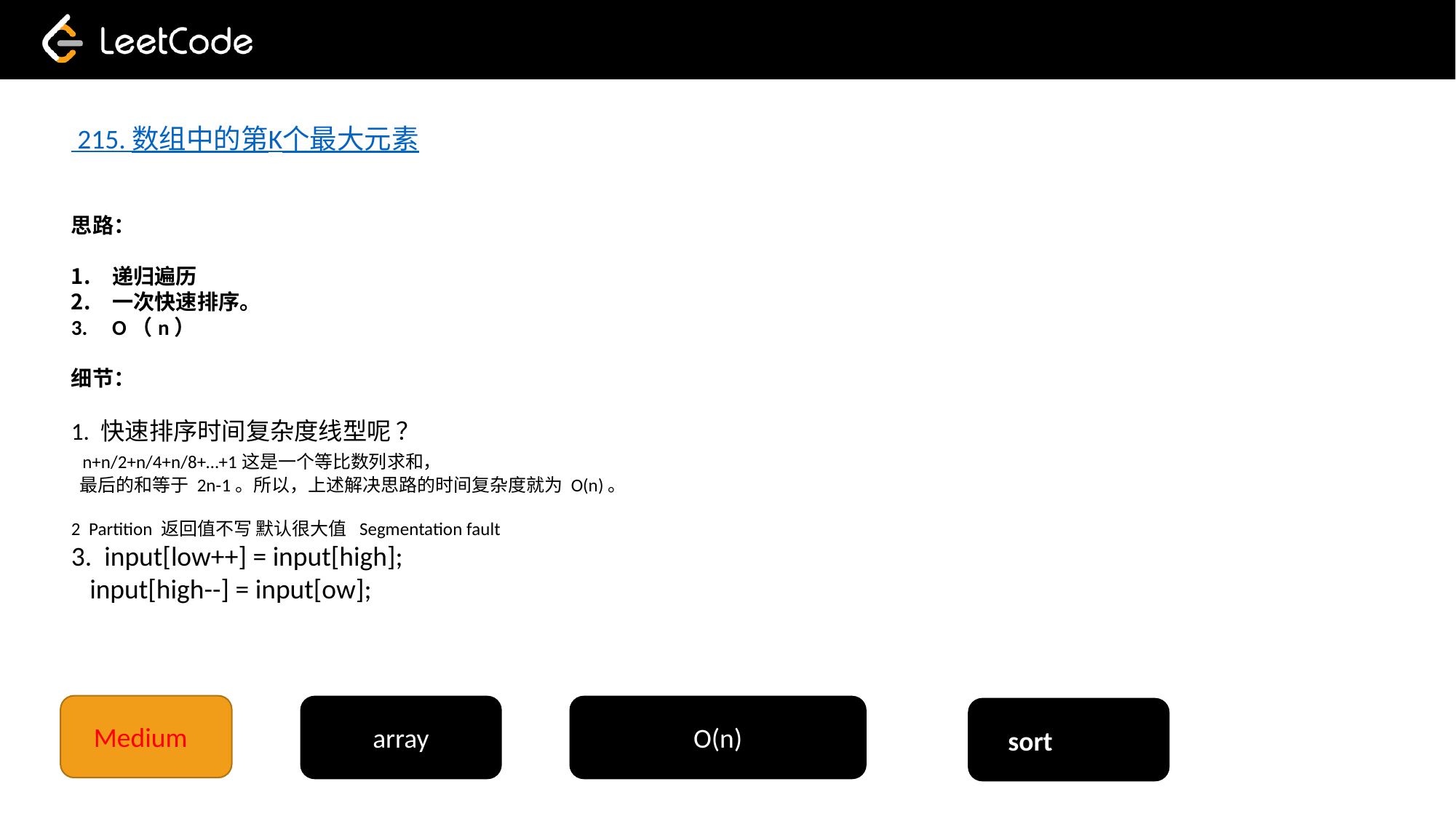

215. 数组中的第K个最大元素

思路：

递归遍历
一次快速排序。
O（n）

细节：

1. 快速排序时间复杂度线型呢 ？
 n+n/2+n/4+n/8+…+1这是一个等比数列求和，
 最后的和等于 2n-1。所以，上述解决思路的时间复杂度就为 O(n)。

2  Partition 返回值不写 默认很大值  Segmentation fault
3.  input[low++] = input[high];
   input[high--] = input[ow];

   Medium
array
O(n)
    sort